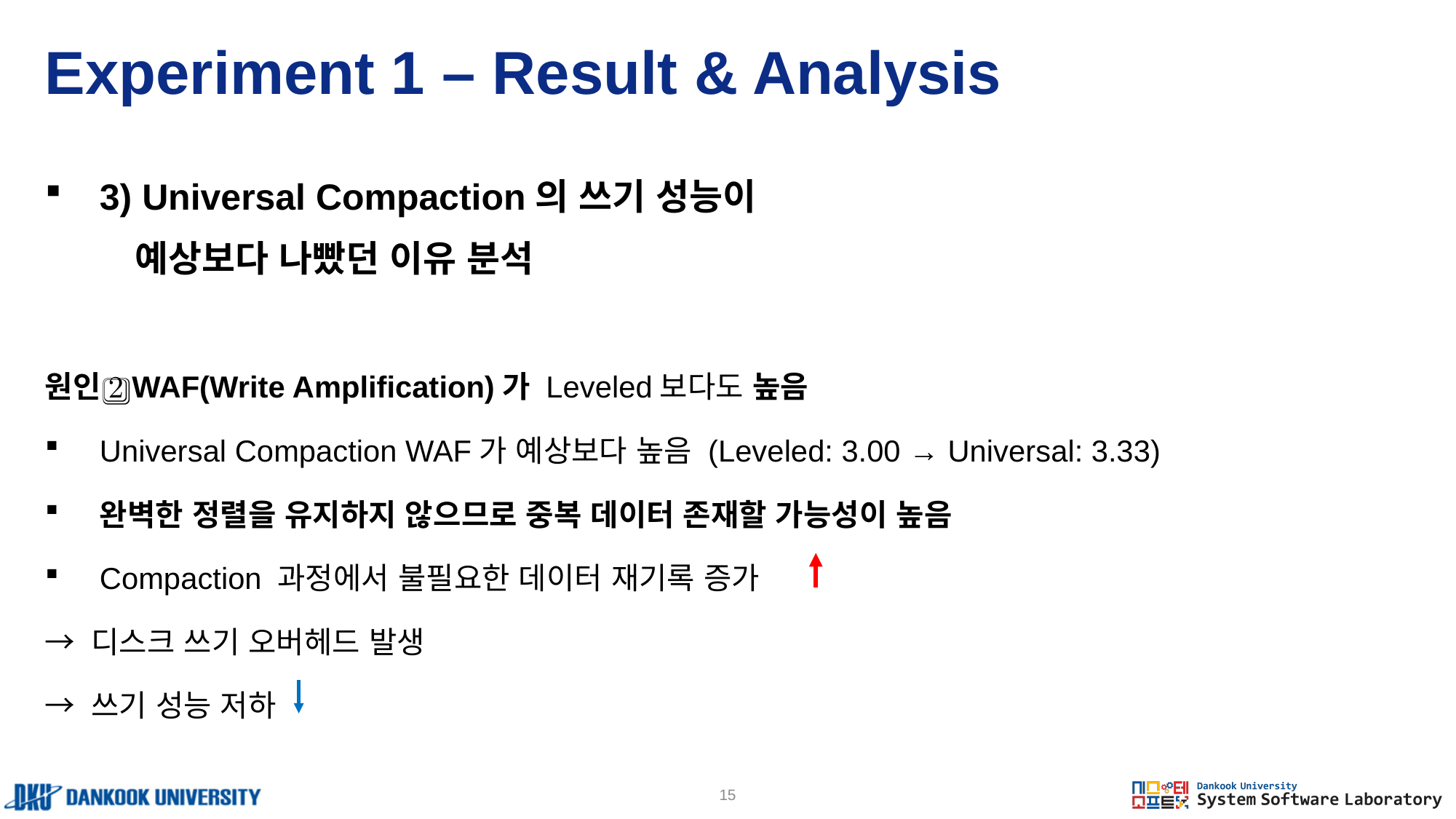

# Experiment 1 – Result & Analysis
3) Universal Compaction의 쓰기 성능이
        예상보다 나빴던 이유 분석

원인2️⃣ WAF(Write Amplification)가 Leveled보다도 높음
Universal Compaction WAF가 예상보다 높음 (Leveled: 3.00 → Universal: 3.33)
완벽한 정렬을 유지하지 않으므로 중복 데이터 존재할 가능성이 높음
Compaction 과정에서 불필요한 데이터 재기록 증가
→ 디스크 쓰기 오버헤드 발생
→ 쓰기 성능 저하

15